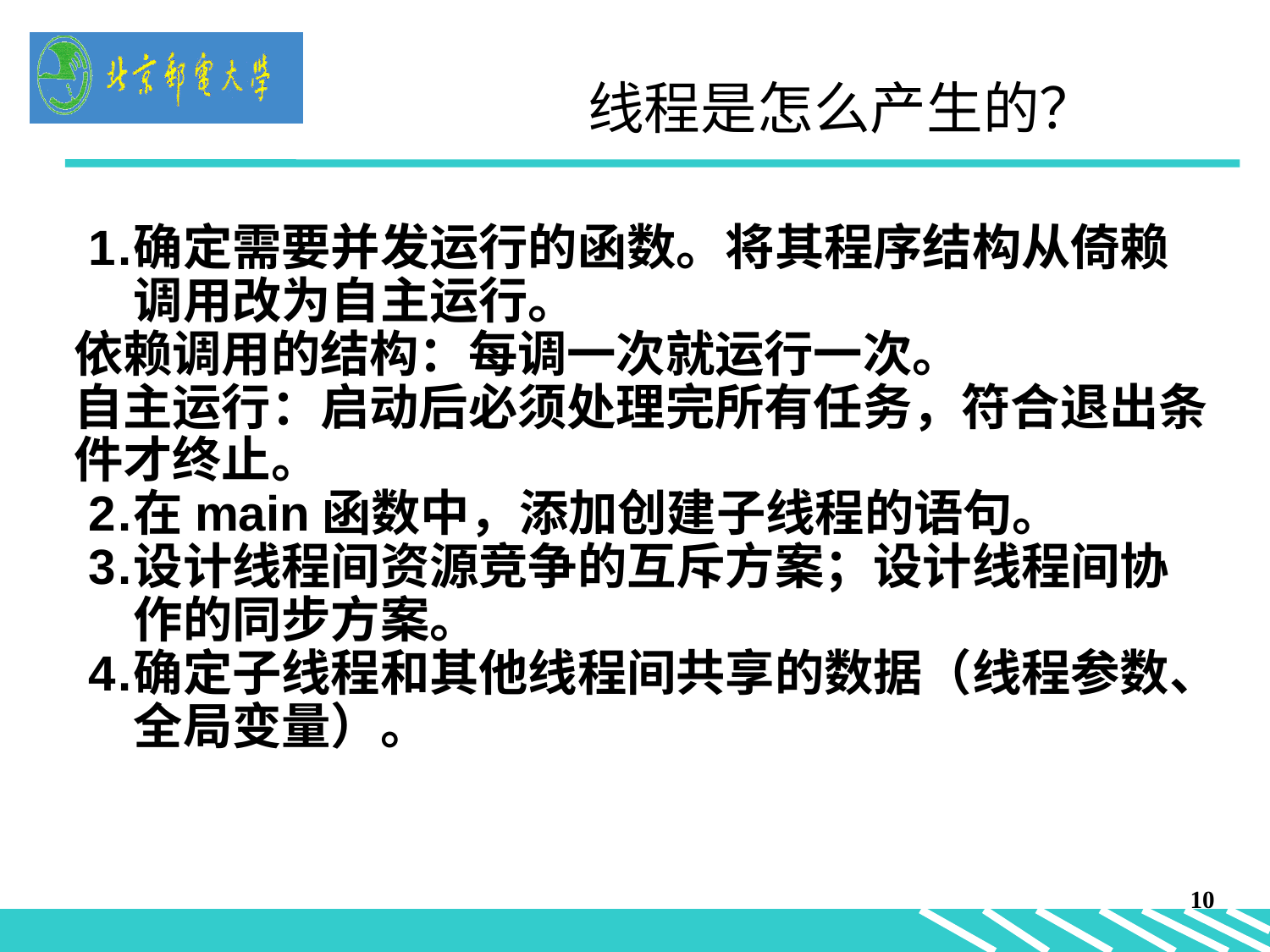

线程是怎么产生的？
确定需要并发运行的函数。将其程序结构从倚赖调用改为自主运行。
依赖调用的结构：每调一次就运行一次。
自主运行：启动后必须处理完所有任务，符合退出条件才终止。
在main函数中，添加创建子线程的语句。
设计线程间资源竞争的互斥方案；设计线程间协作的同步方案。
确定子线程和其他线程间共享的数据（线程参数、全局变量）。

10